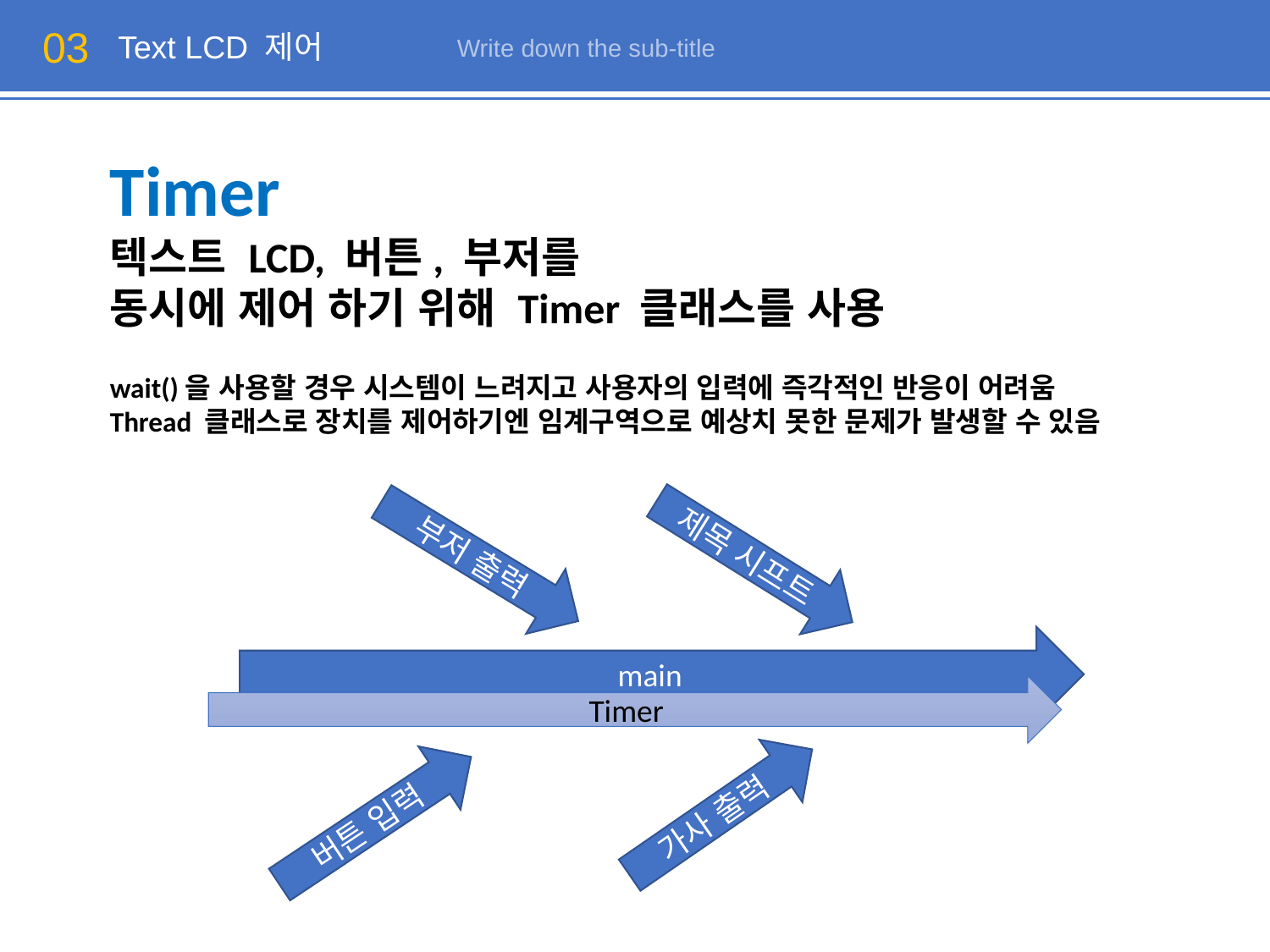

03
Text LCD 제어
Write down the sub-title
Timer
텍스트 LCD, 버튼, 부저를
동시에 제어 하기 위해 Timer 클래스를 사용

wait()을 사용할 경우 시스템이 느려지고 사용자의 입력에 즉각적인 반응이 어려움
Thread 클래스로 장치를 제어하기엔 임계구역으로 예상치 못한 문제가 발생할 수 있음
부저 출력
제목 시프트
main
Timer
가사 출력
버튼 입력